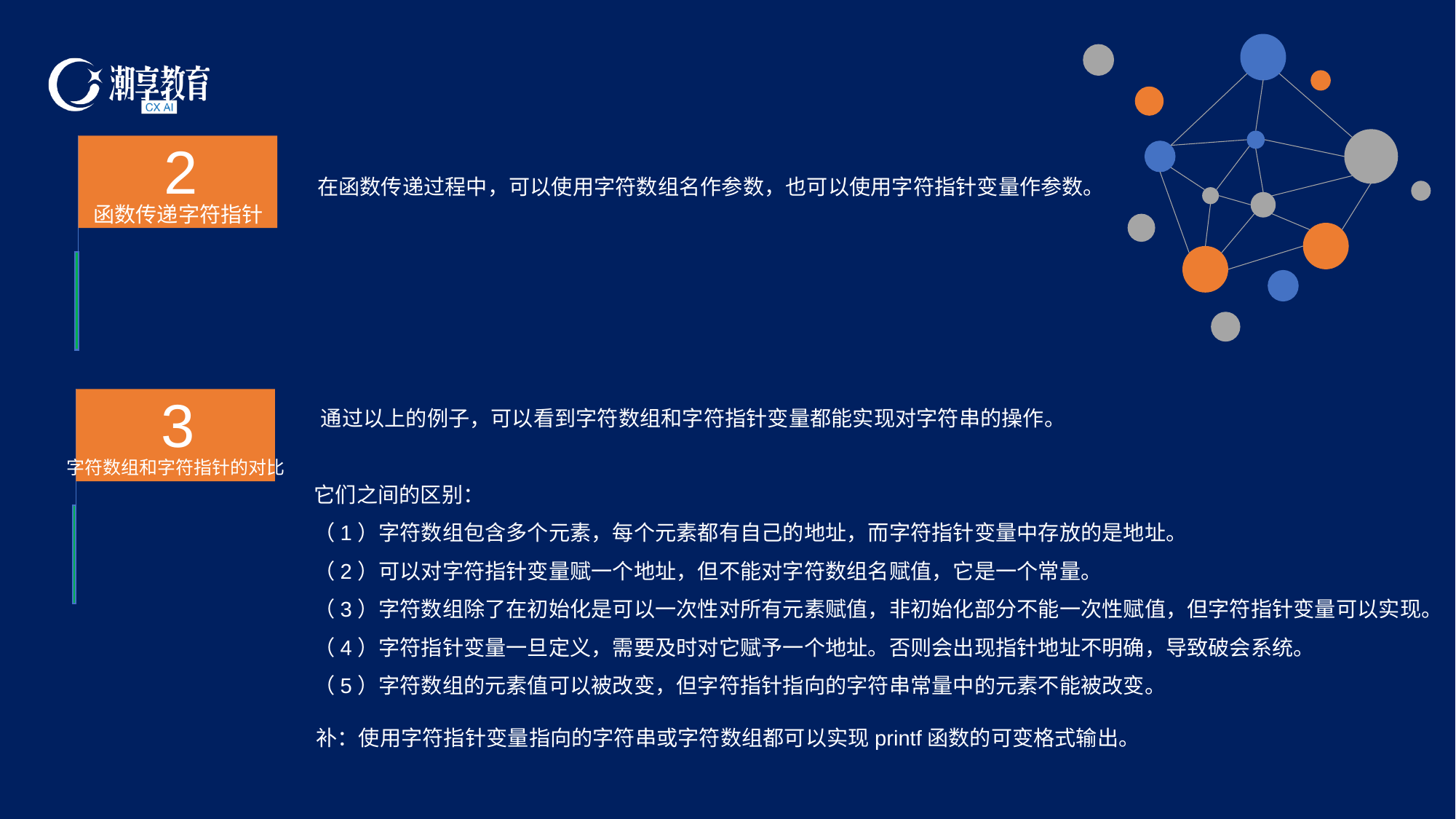

2

函数传递字符指针

在函数传递过程中，可以使用字符数组名作参数，也可以使用字符指针变量作参数。
3

字符数组和字符指针的对比

通过以上的例子，可以看到字符数组和字符指针变量都能实现对字符串的操作。
它们之间的区别：
（1）字符数组包含多个元素，每个元素都有自己的地址，而字符指针变量中存放的是地址。
（2）可以对字符指针变量赋一个地址，但不能对字符数组名赋值，它是一个常量。
（3）字符数组除了在初始化是可以一次性对所有元素赋值，非初始化部分不能一次性赋值，但字符指针变量可以实现。
（4）字符指针变量一旦定义，需要及时对它赋予一个地址。否则会出现指针地址不明确，导致破会系统。
（5）字符数组的元素值可以被改变，但字符指针指向的字符串常量中的元素不能被改变。
补：使用字符指针变量指向的字符串或字符数组都可以实现printf函数的可变格式输出。